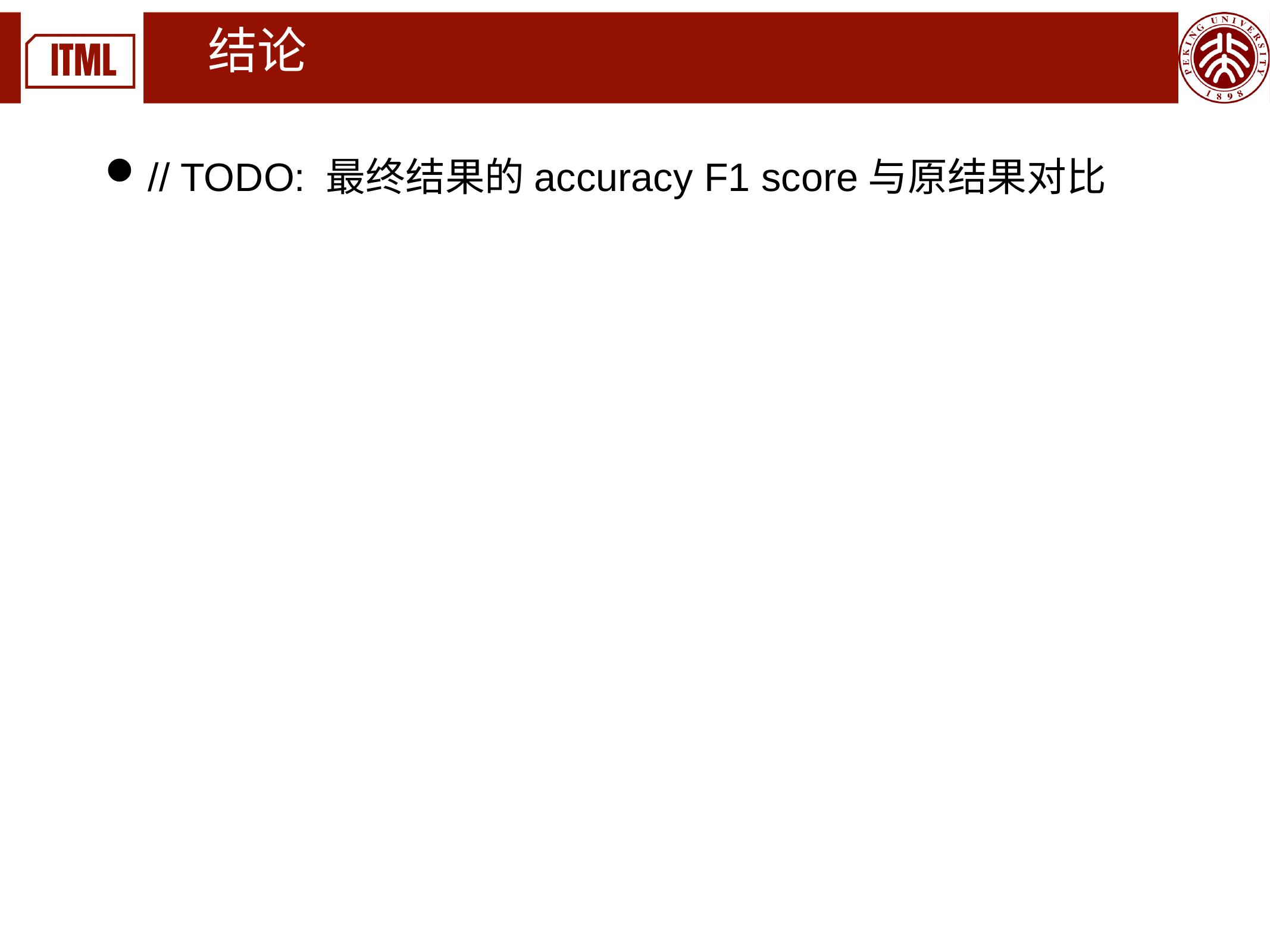

# 结论
// TODO: 最终结果的accuracy F1 score与原结果对比